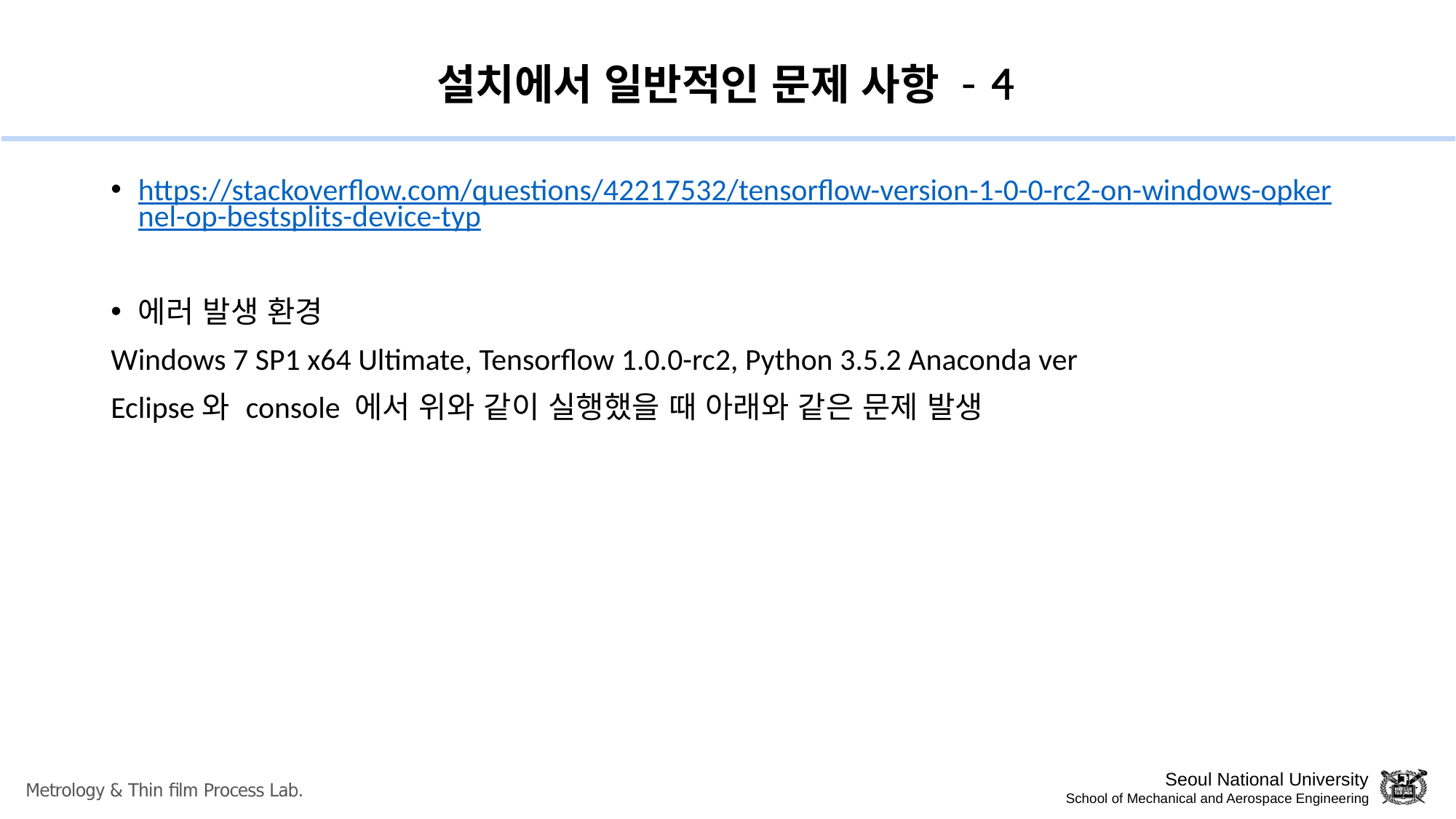

# 설치에서 일반적인 문제 사항 - 4
https://stackoverflow.com/questions/42217532/tensorflow-version-1-0-0-rc2-on-windows-opkernel-op-bestsplits-device-typ

에러 발생 환경
Windows 7 SP1 x64 Ultimate, Tensorflow 1.0.0-rc2, Python 3.5.2 Anaconda ver
Eclipse와 console 에서 위와 같이 실행했을 때 아래와 같은 문제 발생